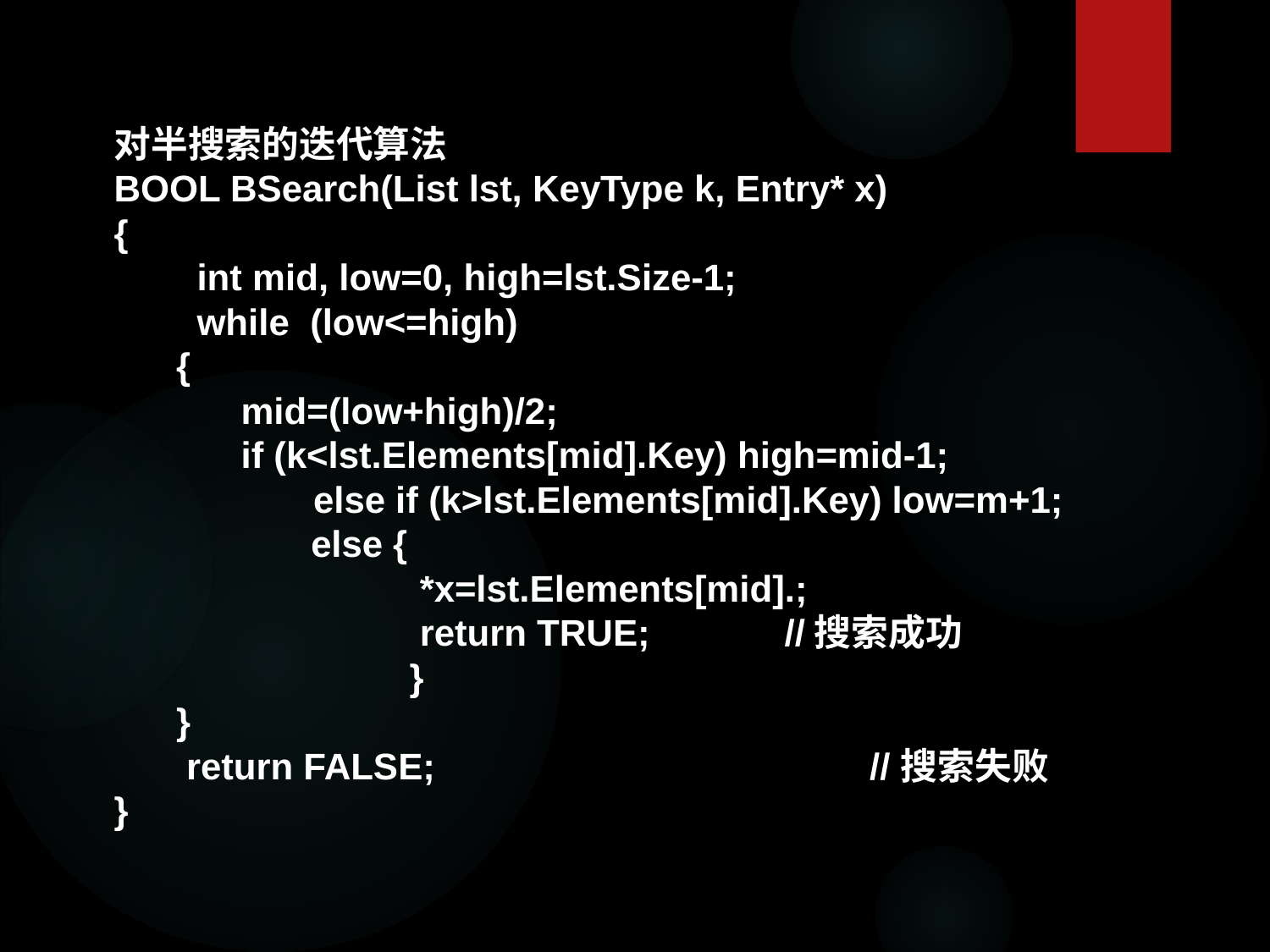

对半搜索的迭代算法
BOOL BSearch(List lst, KeyType k, Entry* x)
{
        int mid, low=0, high=lst.Size-1;
        while  (low<=high)
      {
        	mid=(low+high)/2;
        	if (k<lst.Elements[mid].Key) high=mid-1;
	       else if (k>lst.Elements[mid].Key) low=m+1;
                   else {
		     *x=lst.Elements[mid].;
		     return TRUE;             //搜索成功
		    }
      }
       return FALSE;                                          //搜索失败
}